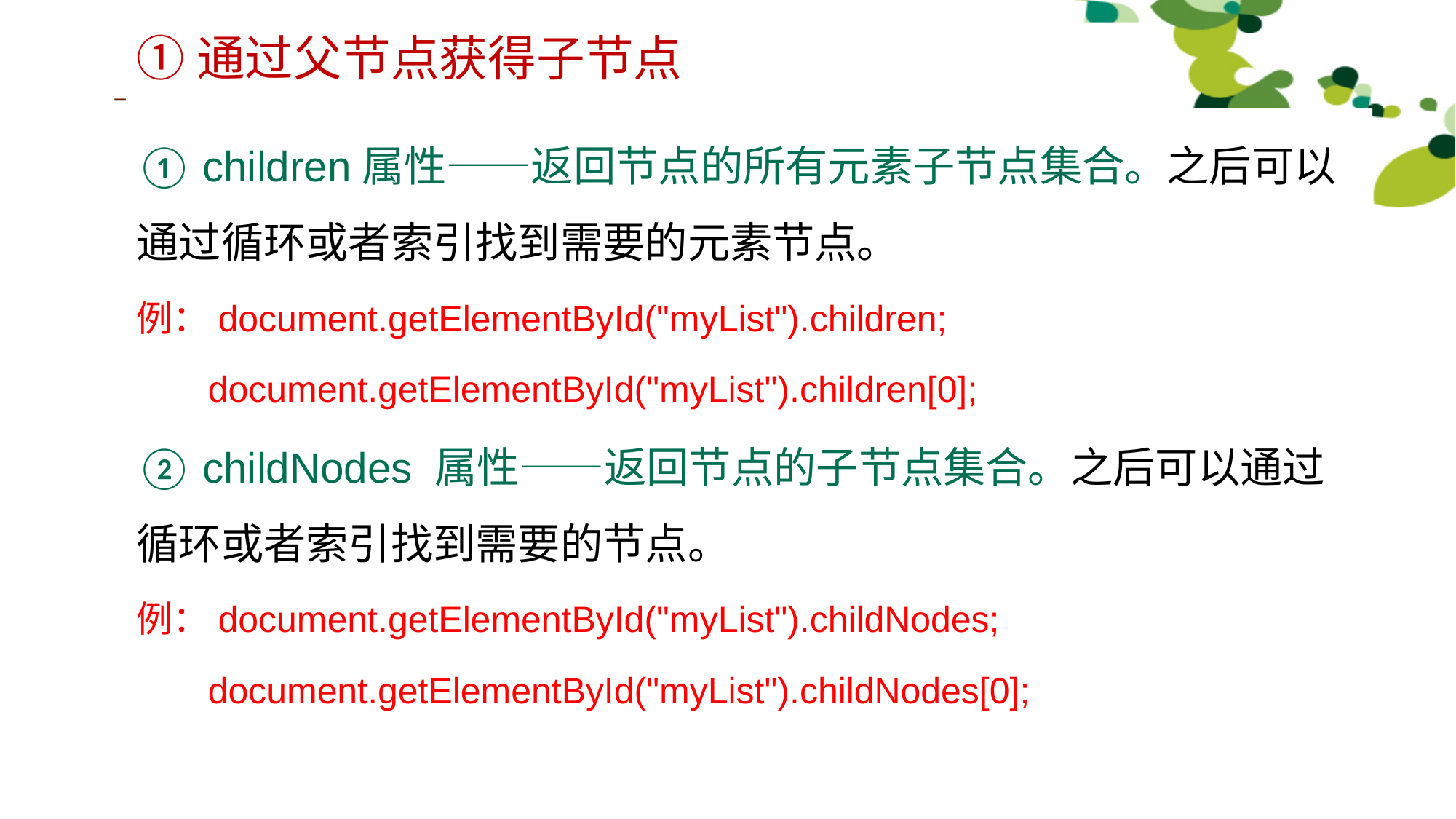

①通过父节点获得子节点
① children属性——返回节点的所有元素子节点集合。之后可以通过循环或者索引找到需要的元素节点。
例：document.getElementById("myList").children;
       document.getElementById("myList").children[0];
② childNodes 属性——返回节点的子节点集合。之后可以通过循环或者索引找到需要的节点。
例：document.getElementById("myList").childNodes;
       document.getElementById("myList").childNodes[0];